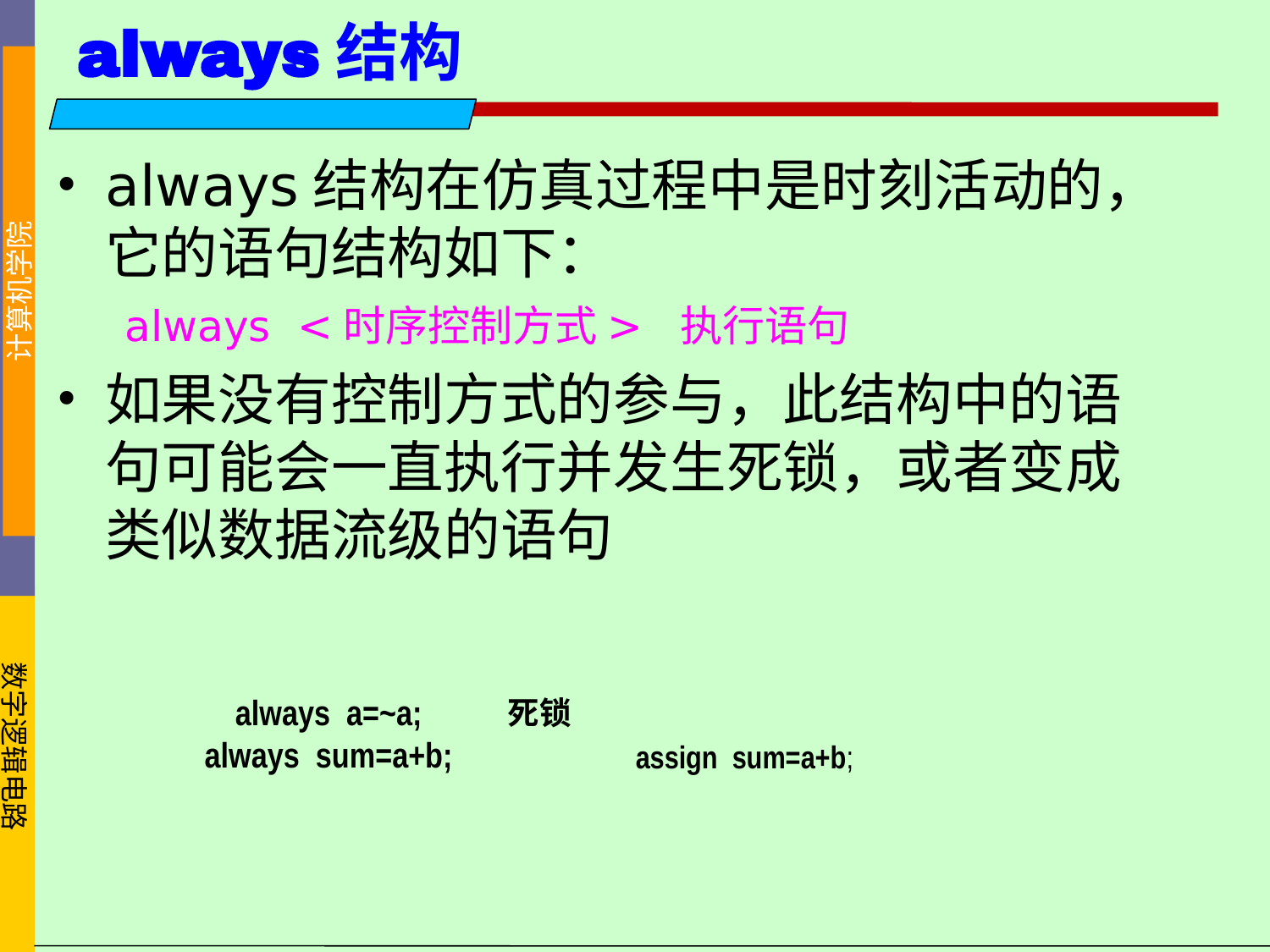

always结构
always结构在仿真过程中是时刻活动的，它的语句结构如下：
     always  <时序控制方式>  执行语句
如果没有控制方式的参与，此结构中的语句可能会一直执行并发生死锁，或者变成类似数据流级的语句
死锁
always  a=~a;
always  sum=a+b;
assign  sum=a+b;